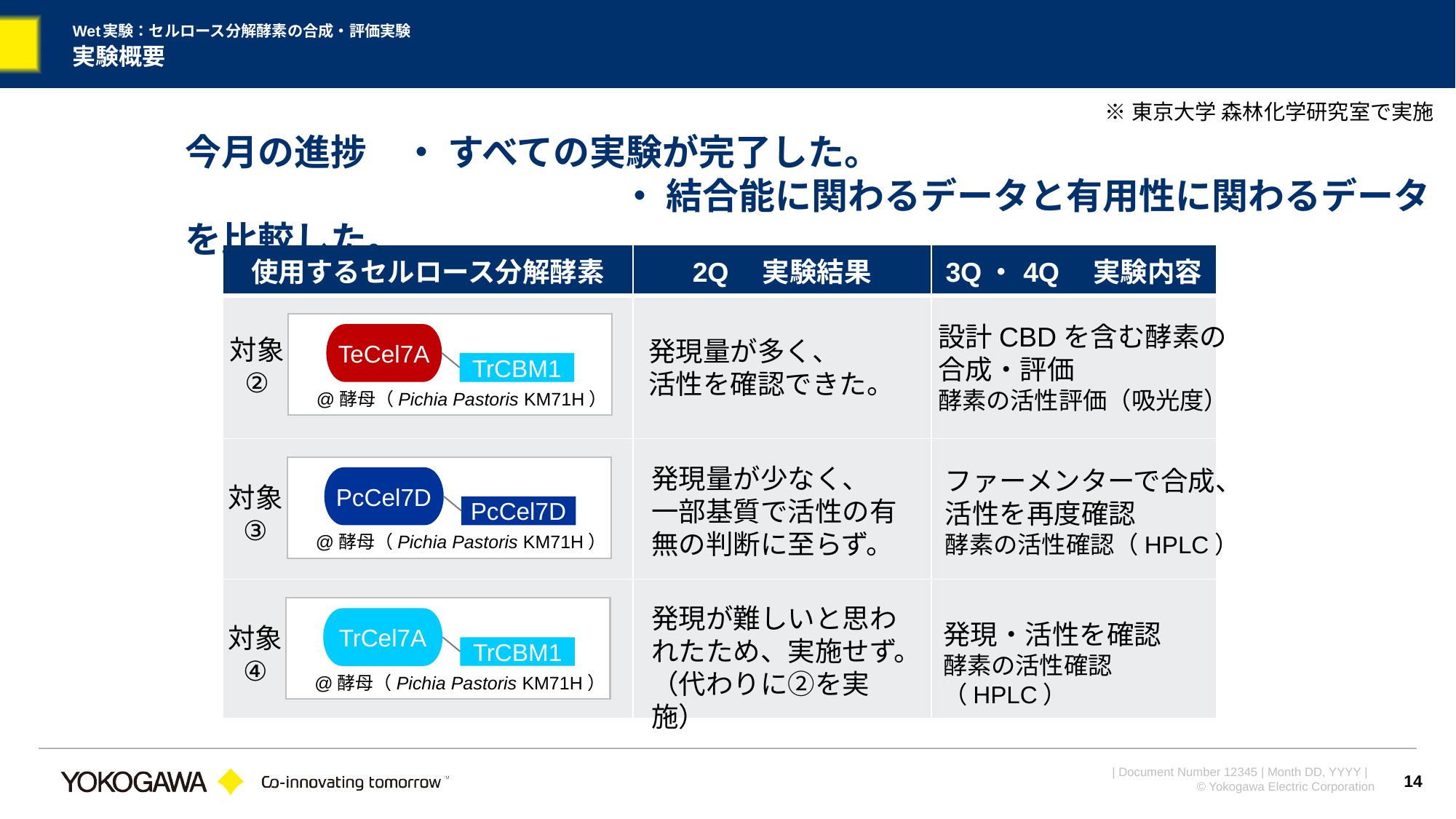

# Wet実験：セルロース分解酵素の合成・評価実験 実験概要
※東京大学 森林化学研究室で実施
今月の進捗	・ すべての実験が完了した。
				・ 結合能に関わるデータと有用性に関わるデータを比較した。
| 使用するセルロース分解酵素 | 2Q　実験結果 | 3Q・4Q　実験内容 |
| --- | --- | --- |
|  |  |  |
|  |  |  |
|  |  |  |

@酵母（Pichia Pastoris KM71H）
TeCel7A
TrCBM1
対象
②
設計CBDを含む酵素の
合成・評価
酵素の活性評価（吸光度）
発現量が多く、
活性を確認できた。
発現量が少なく、
一部基質で活性の有無の判断に至らず。

PcCel7D
PcCel7D
対象
③
@酵母（Pichia Pastoris KM71H）
ファーメンターで合成、
活性を再度確認
酵素の活性確認（HPLC）
発現が難しいと思われたため、実施せず。
（代わりに②を実施）

TrCel7A
TrCBM1
対象
④
@酵母（Pichia Pastoris KM71H）
発現・活性を確認
酵素の活性確認（HPLC）
14